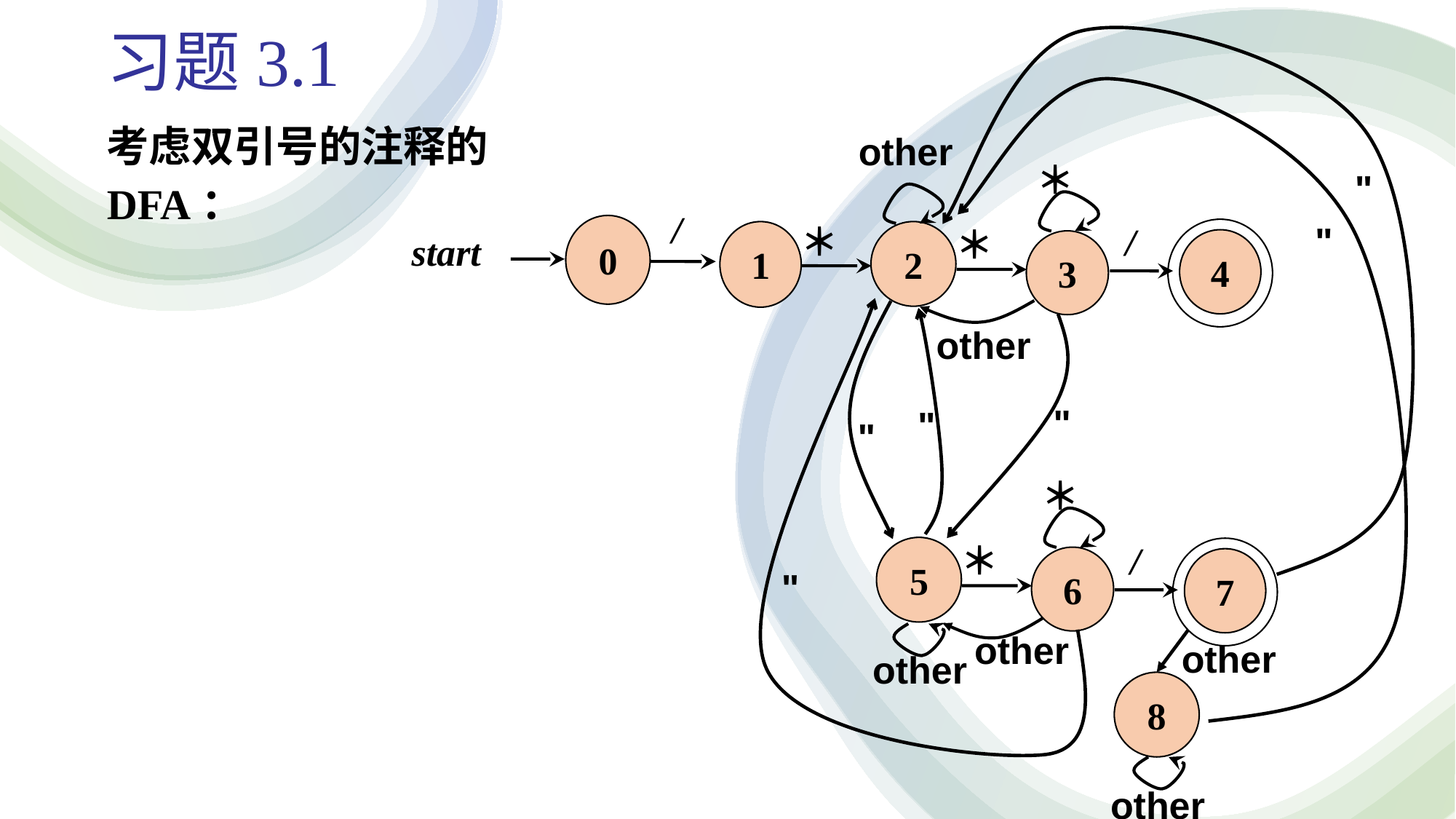

习题3.1

考虑双引号的注释的DFA：

other

2

/
1

＊
＊

＊
3

other
"
0
start

/
4

"

"
"
"
＊

＊
6

other
5

other

/
7

"

other
8

other